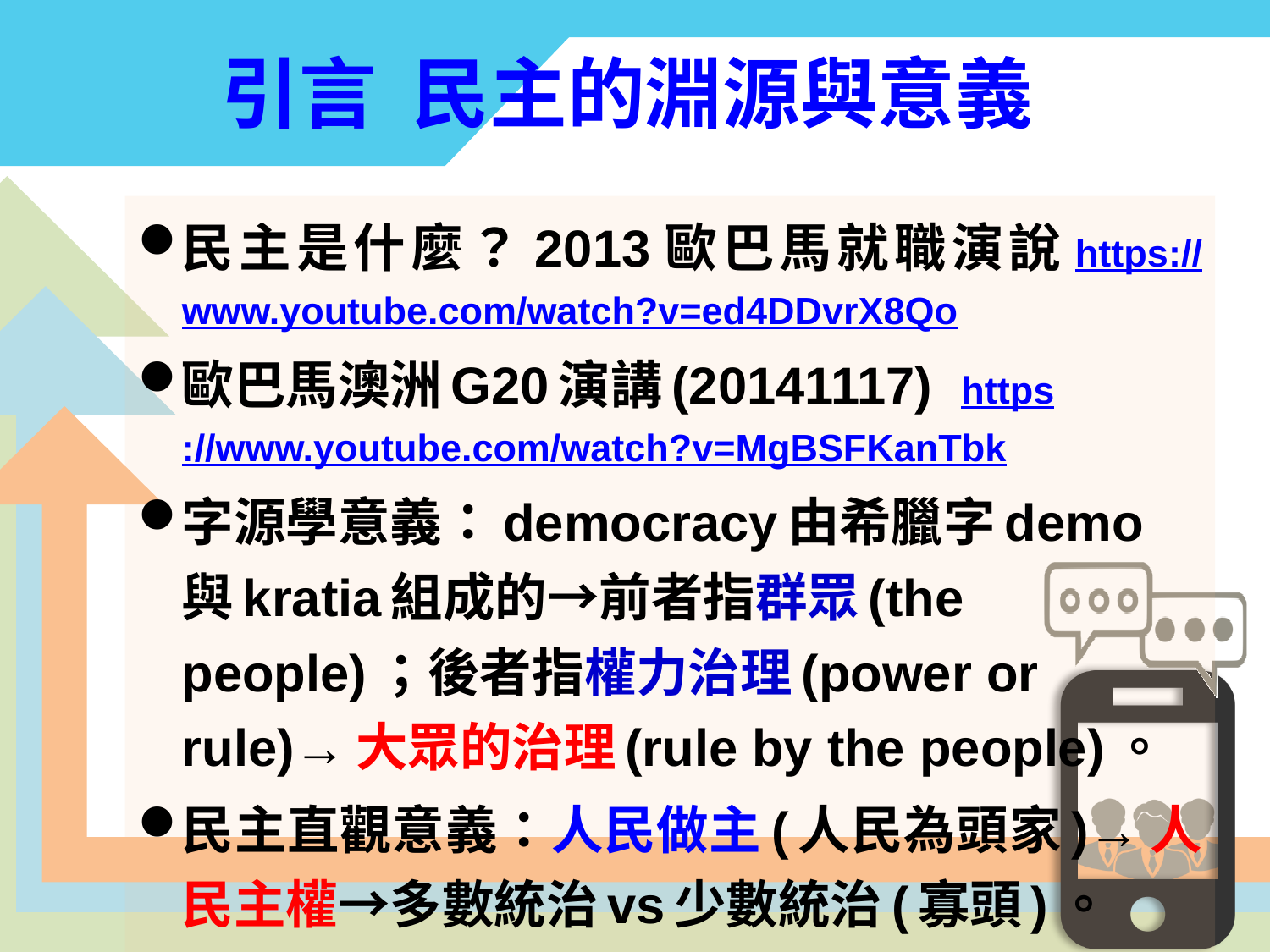

# 引言  民主的淵源與意義
民主是什麼？2013歐巴馬就職演說https://www.youtube.com/watch?v=ed4DDvrX8Qo
歐巴馬澳洲G20演講(20141117)  https://www.youtube.com/watch?v=MgBSFKanTbk
字源學意義：democracy由希臘字demo與kratia組成的→前者指群眾(the people)；後者指權力治理(power or rule)→大眾的治理(rule by the people)。
民主直觀意義：人民做主(人民為頭家)→人民主權→多數統治vs少數統治(寡頭)。